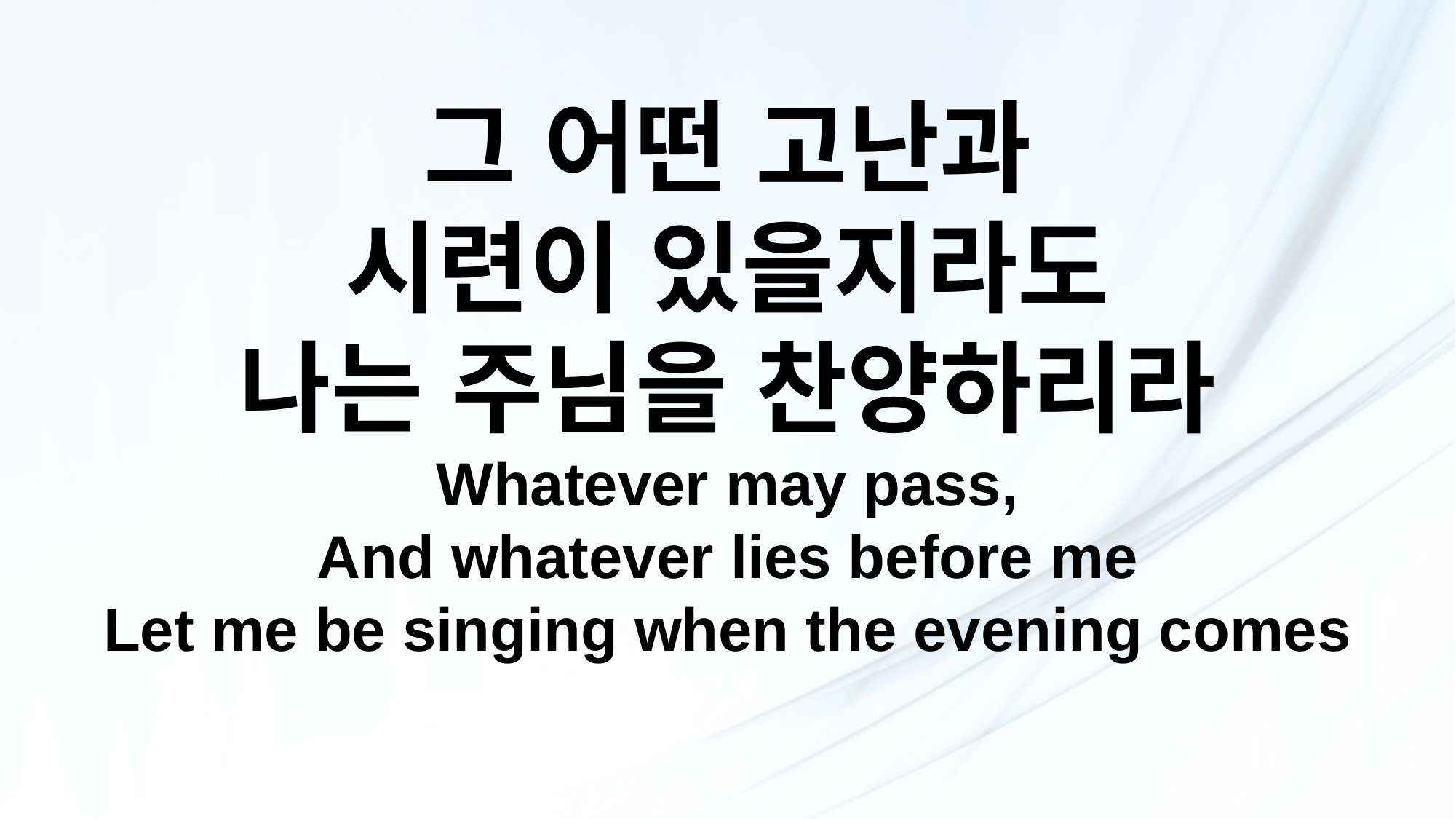

그 어떤 고난과
시련이 있을지라도
나는 주님을 찬양하리라
Whatever may pass,
And whatever lies before me
Let me be singing when the evening comes